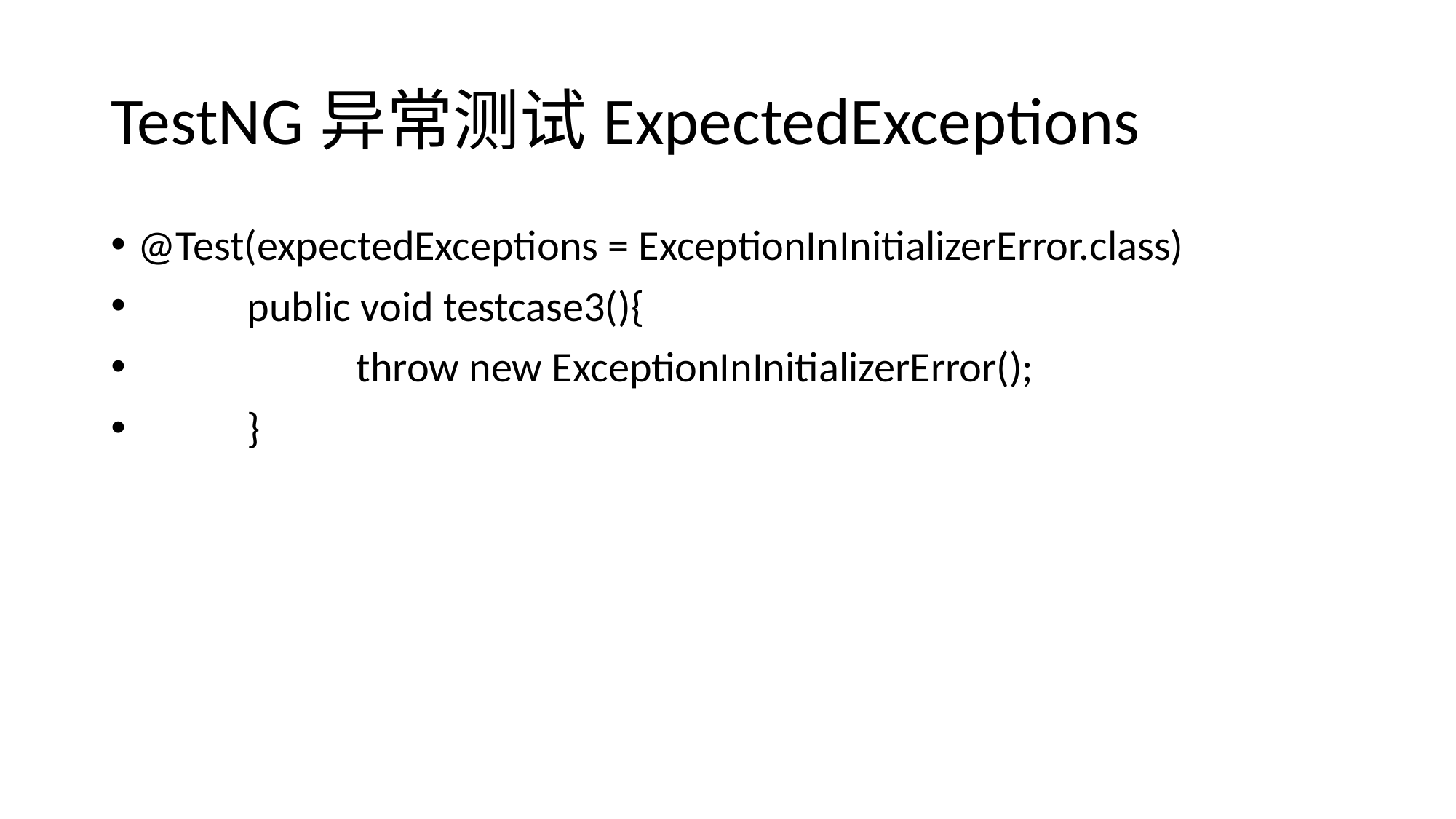

# TestNG异常测试ExpectedExceptions
@Test(expectedExceptions = ExceptionInInitializerError.class)
	public void testcase3(){
		throw new ExceptionInInitializerError();
	}